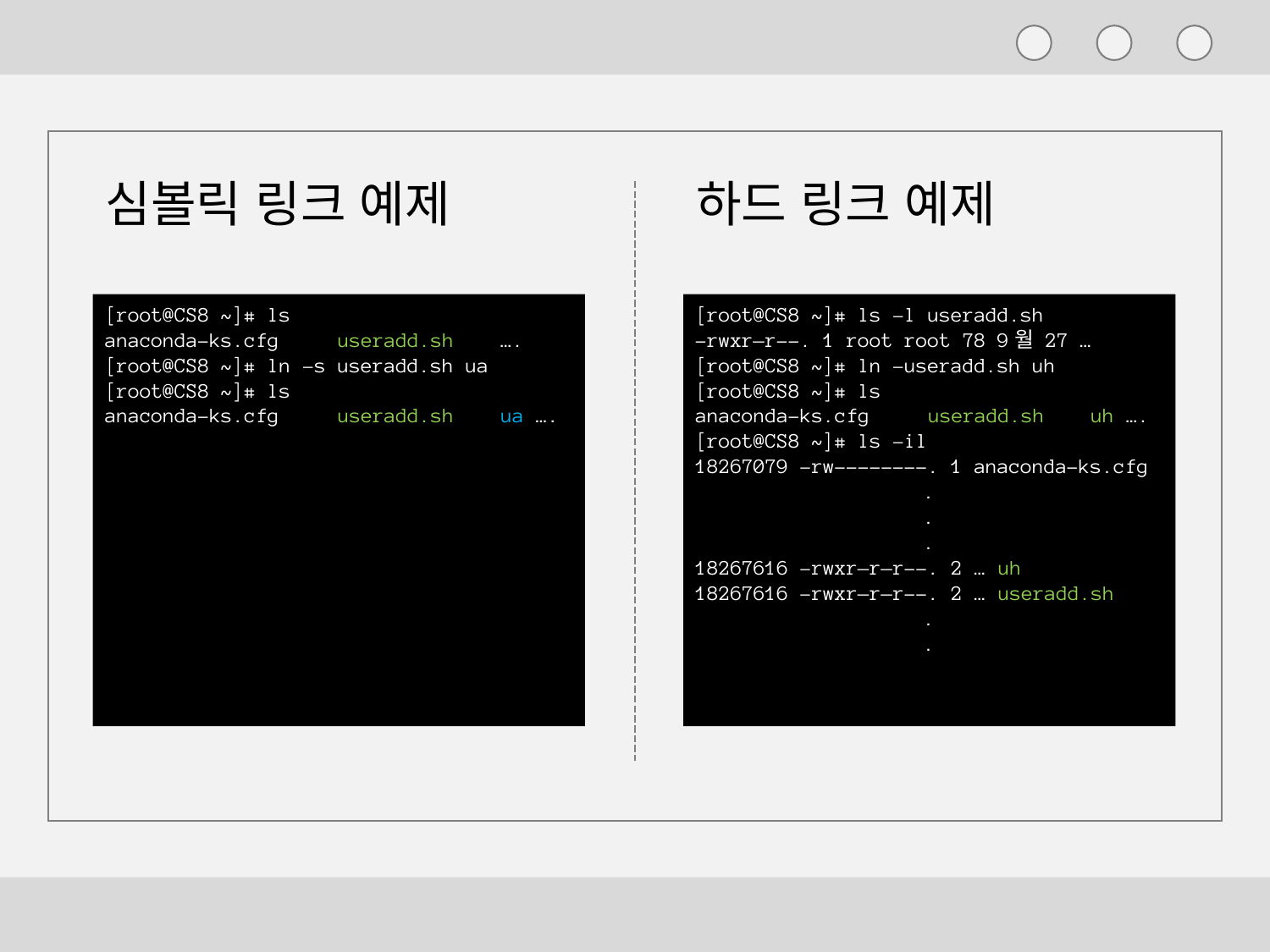

심볼릭 링크 예제
하드 링크 예제
[root@CS8 ~]# ls –l useradd.sh
-rwxr—r--. 1 root root 78 9월 27 …
[root@CS8 ~]# ln –useradd.sh uh
[root@CS8 ~]# ls
anaconda-ks.cfg     useradd.sh    uh ….
[root@CS8 ~]# ls –il
18267079 –rw--------. 1 anaconda-ks.cfg
.
.
.
18267616 –rwxr—r—r--. 2 … uh
18267616 –rwxr—r—r--. 2 … useradd.sh
.
.
[root@CS8 ~]# ls
anaconda-ks.cfg     useradd.sh    ….
[root@CS8 ~]# ln –s useradd.sh ua
[root@CS8 ~]# ls
anaconda-ks.cfg     useradd.sh    ua ….